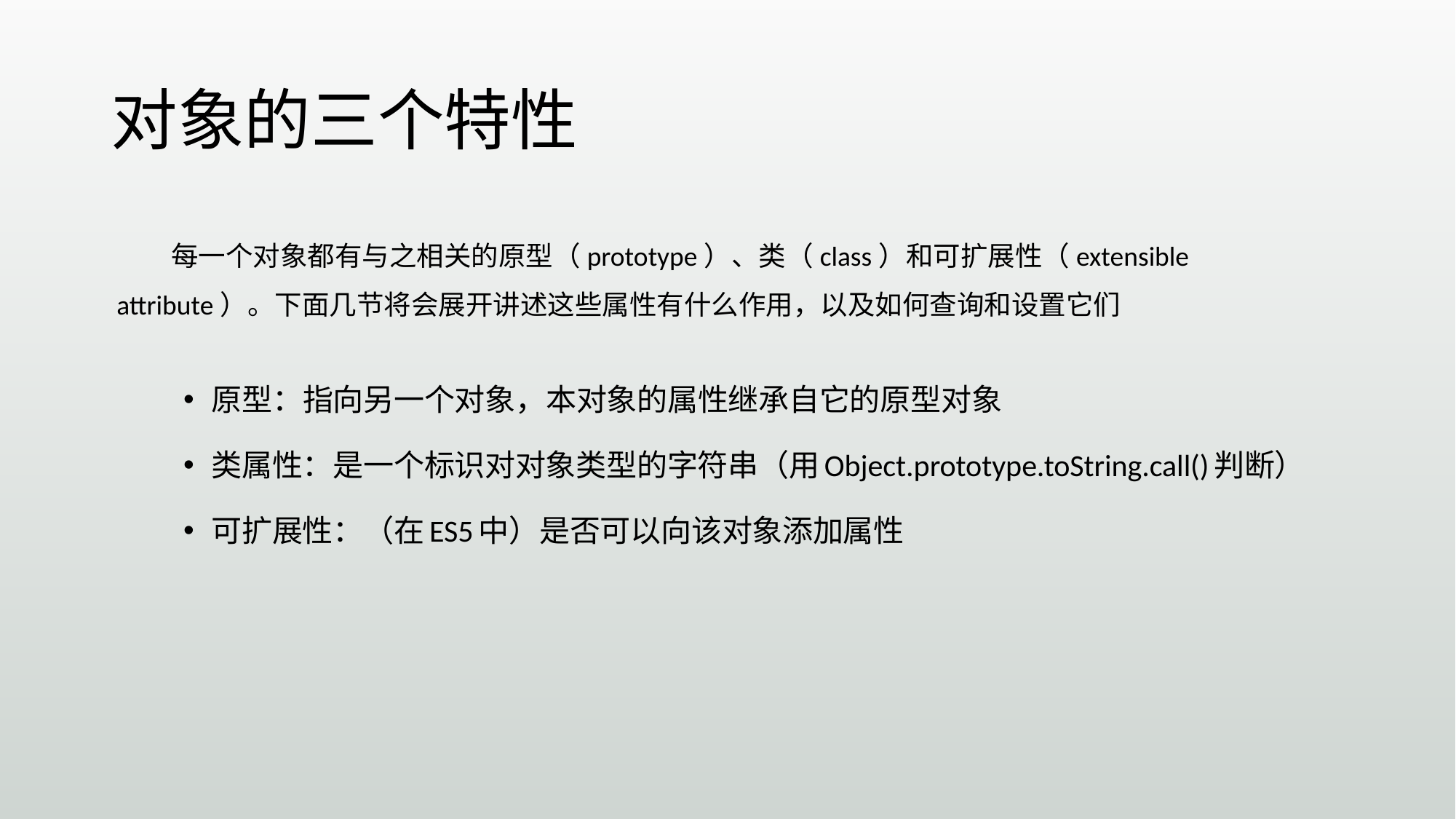

# 对象的三个特性
　　每一个对象都有与之相关的原型（prototype）、类（class）和可扩展性（extensible attribute）。下面几节将会展开讲述这些属性有什么作用，以及如何查询和设置它们
原型：指向另一个对象，本对象的属性继承自它的原型对象
类属性：是一个标识对对象类型的字符串（用Object.prototype.toString.call()判断）
可扩展性：（在ES5中）是否可以向该对象添加属性